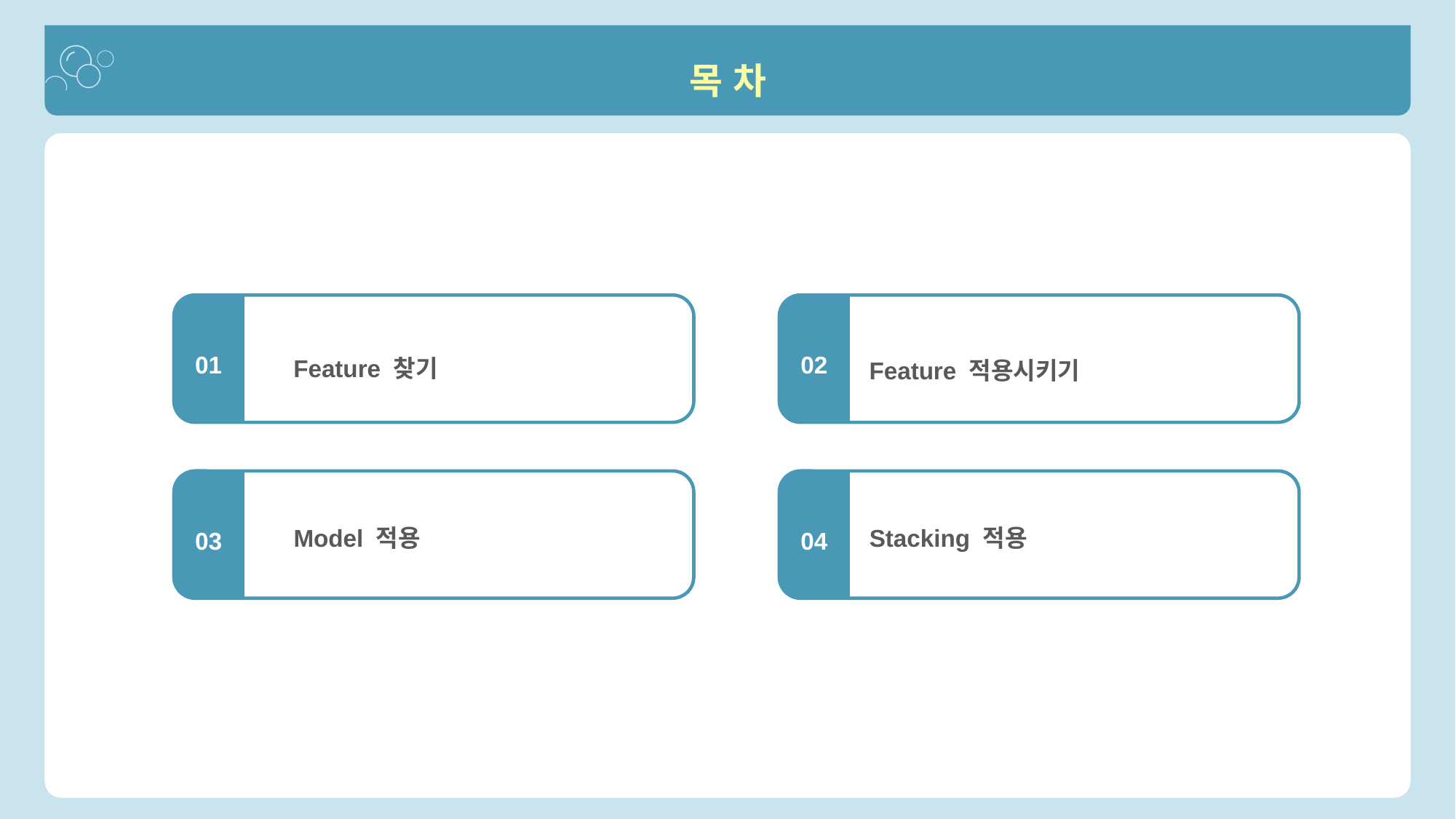

목 차

Feature 찾기
01

Feature 적용시키기
02

Model 적용
03

Stacking 적용
04